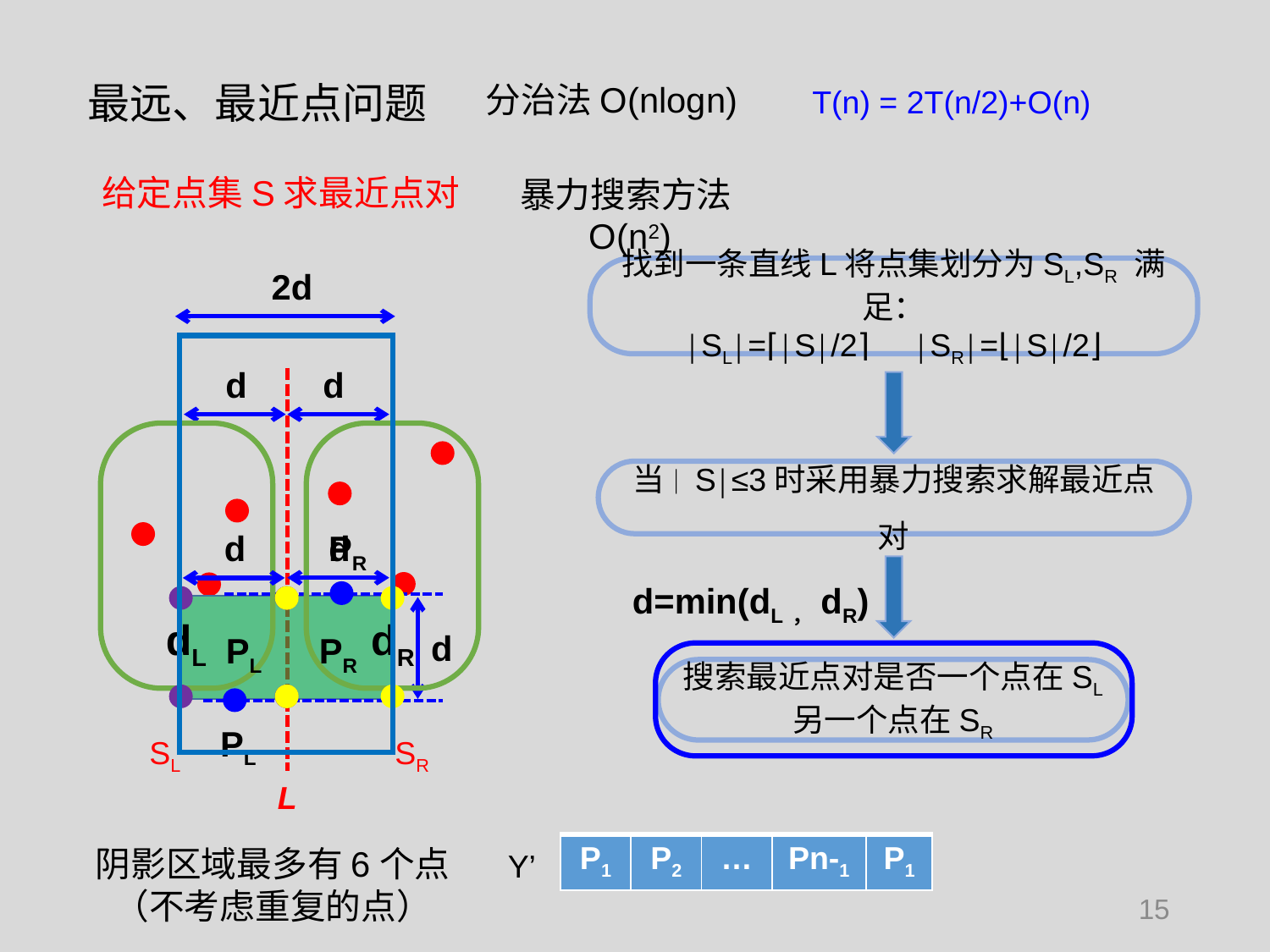

最远、最近点问题
分治法O(nlogn)
T(n) = 2T(n/2)+O(n)
给定点集S求最近点对
暴力搜索方法O(n2)
找到一条直线L将点集划分为SL,SR 满足：
│SL│=⌈│S│/2⌉     │SR│=⌊│S│/2⌋
2d

d
d
L
SL
SR

当│S│≤3时采用暴力搜索求解最近点对

dL

dR

d
d
PR

搜索最近点对是否一个点在SL
另一个点在SR
d=min(dL，dR)

d
PL
PR

PL
| P1 | P2 | … | Pn-1 | P1 |
| --- | --- | --- | --- | --- |
阴影区域最多有6个点
（不考虑重复的点）
Y’
15